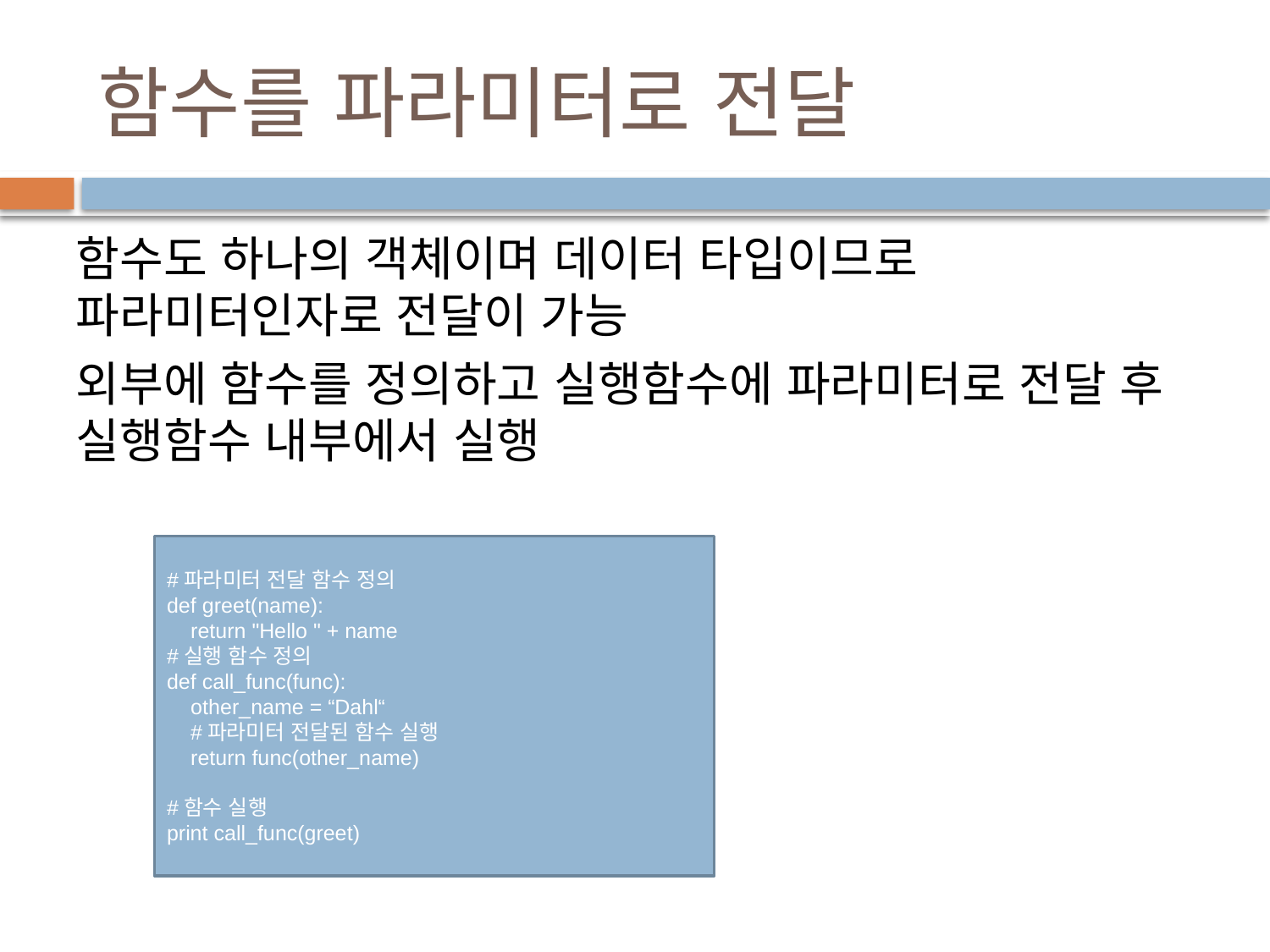

# 함수를 파라미터로 전달
함수도 하나의 객체이며 데이터 타입이므로 파라미터인자로 전달이 가능
외부에 함수를 정의하고 실행함수에 파라미터로 전달 후 실행함수 내부에서 실행
#파라미터 전달 함수 정의
def greet(name):
    return "Hello " + name
#실행 함수 정의
def call_func(func):
    other_name = “Dahl“
    #파라미터 전달된 함수 실행
    return func(other_name)
#함수 실행
print call_func(greet)